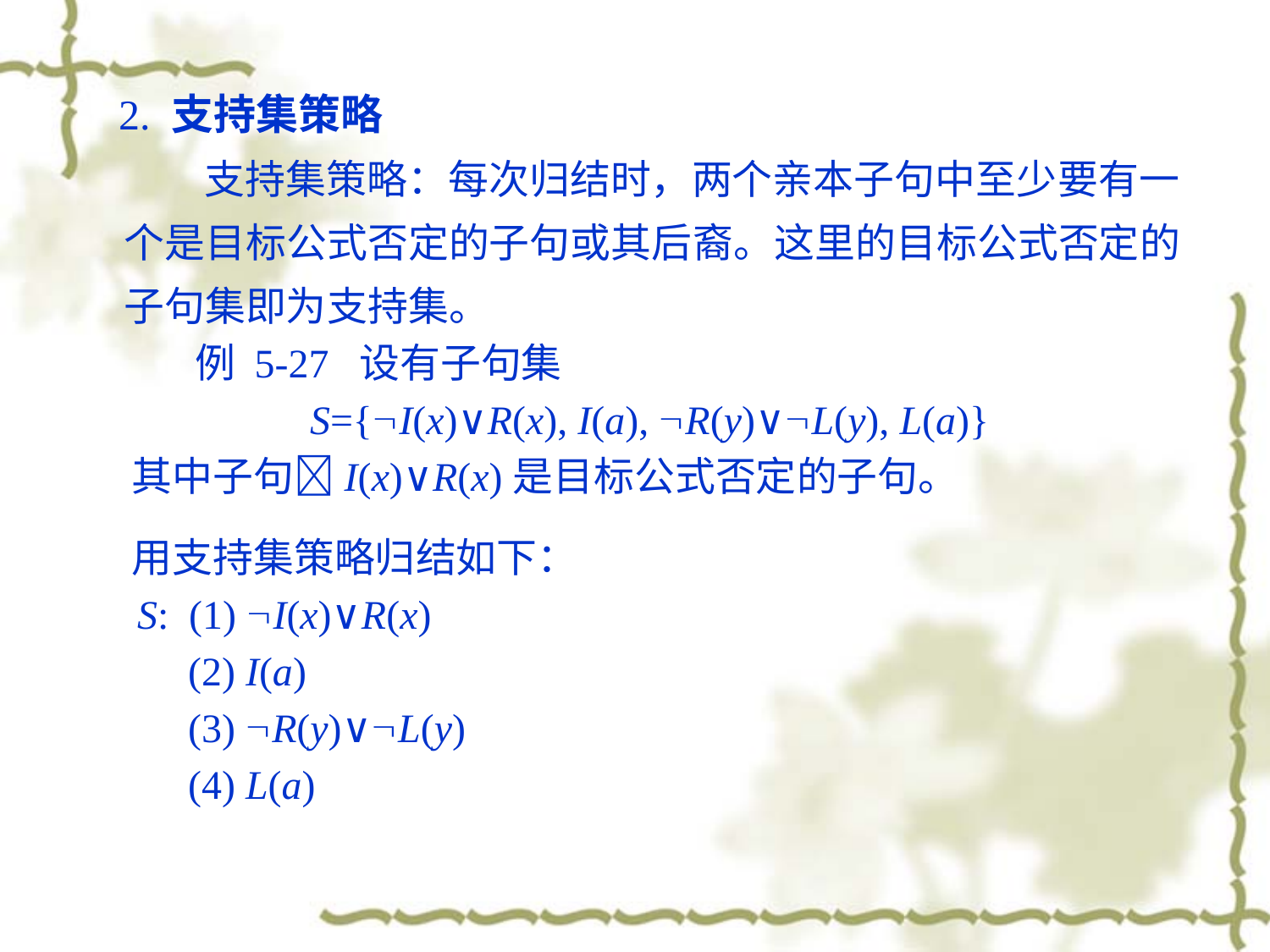

2. 支持集策略
             支持集策略：每次归结时，两个亲本子句中至少要有一个是目标公式否定的子句或其后裔。这里的目标公式否定的子句集即为支持集。
            例 5-27  设有子句集
                       S={¬I(x)∨R(x), I(a), ¬R(y)∨¬L(y), L(a)}
     其中子句¬I(x)∨R(x)是目标公式否定的子句。
     用支持集策略归结如下：
      S:  (1) ¬I(x)∨R(x)
           (2) I(a)
           (3) ¬R(y)∨¬L(y)
           (4) L(a)